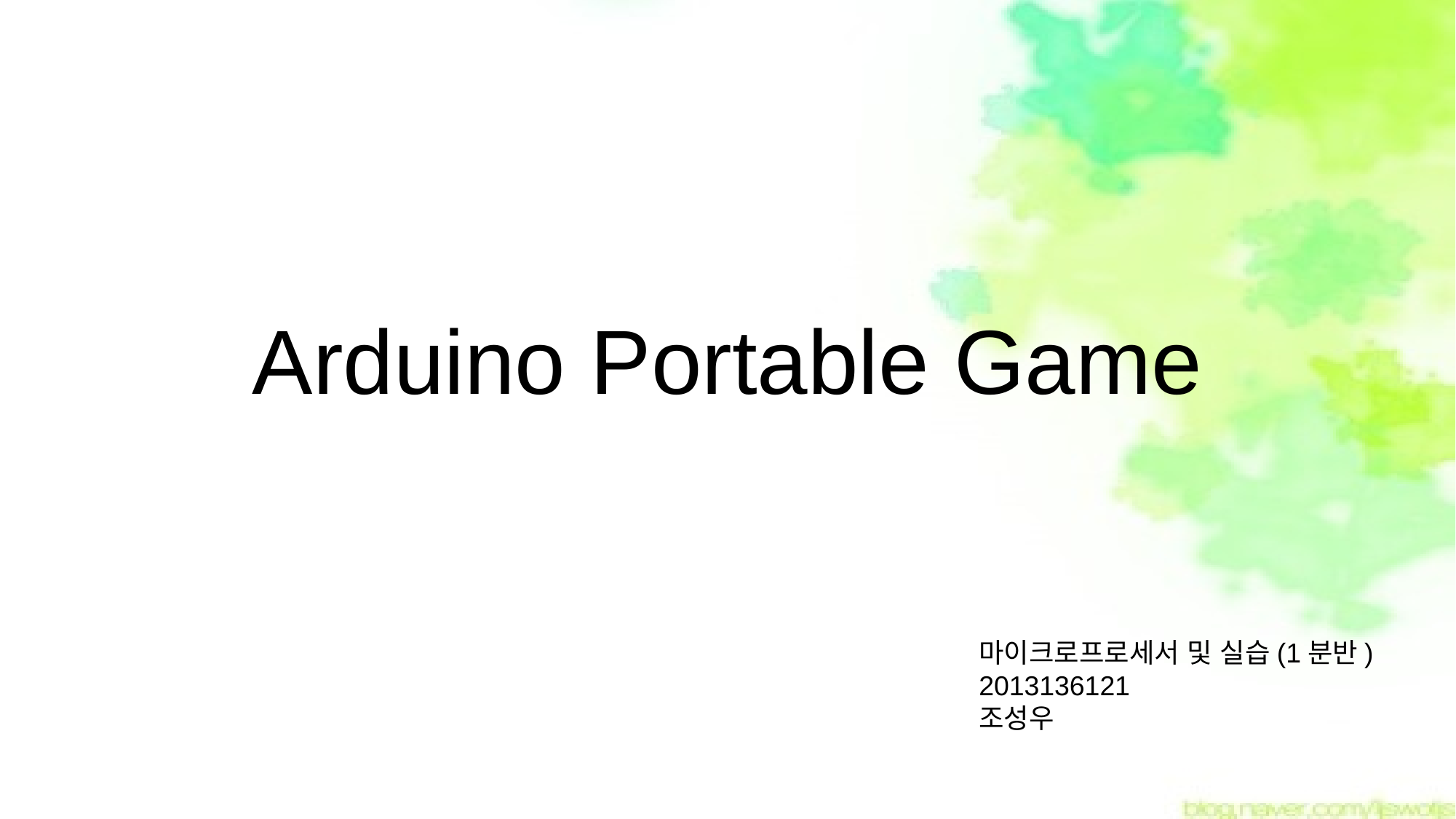

# Arduino Portable Game
마이크로프로세서 및 실습(1분반)
2013136121
조성우